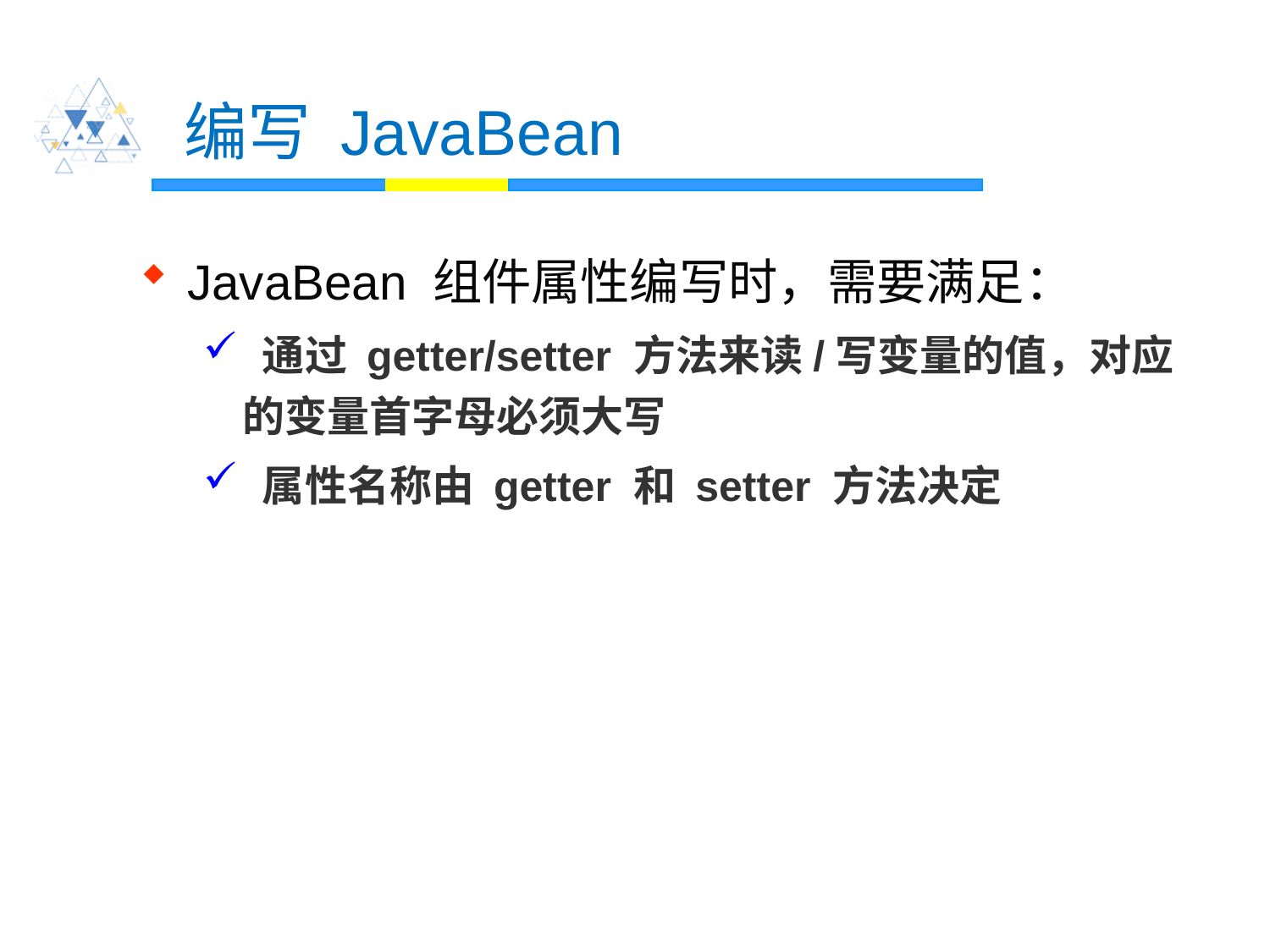

# 编写 JavaBean
JavaBean 组件属性编写时，需要满足：
 通过 getter/setter 方法来读/写变量的值，对应的变量首字母必须大写
 属性名称由 getter 和 setter 方法决定